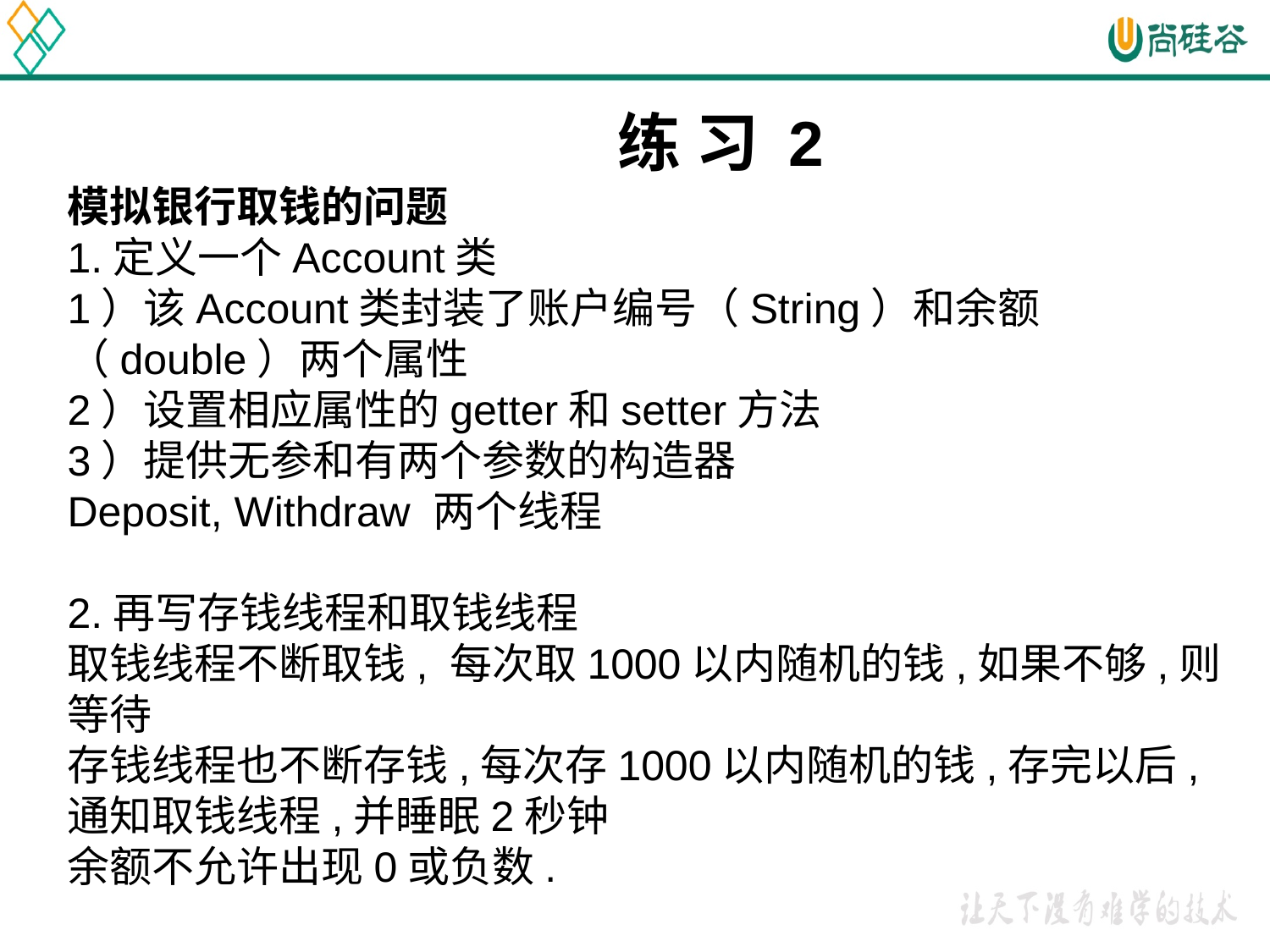

练 习 2
模拟银行取钱的问题
1.定义一个Account类
1）该Account类封装了账户编号（String）和余额（double）两个属性
2）设置相应属性的getter和setter方法
3）提供无参和有两个参数的构造器
Deposit, Withdraw 两个线程

2.再写存钱线程和取钱线程
取钱线程不断取钱, 每次取1000以内随机的钱,如果不够,则等待
存钱线程也不断存钱,每次存1000以内随机的钱,存完以后,通知取钱线程,并睡眠2秒钟
余额不允许出现0或负数.